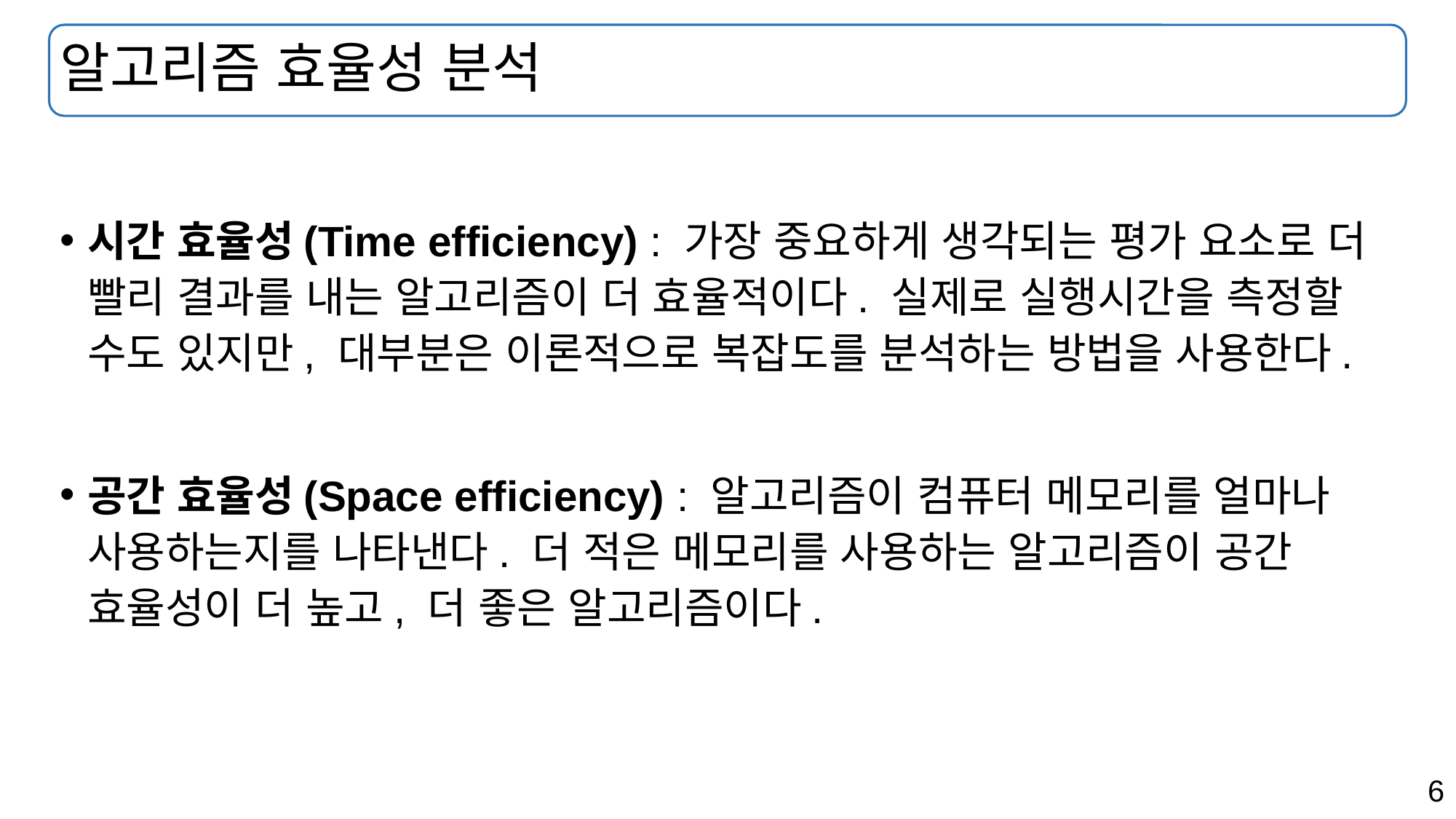

# 알고리즘 효율성 분석

시간 효율성(Time efficiency) : 가장 중요하게 생각되는 평가 요소로 더 빨리 결과를 내는 알고리즘이 더 효율적이다. 실제로 실행시간을 측정할 수도 있지만, 대부분은 이론적으로 복잡도를 분석하는 방법을 사용한다.

공간 효율성(Space efficiency) : 알고리즘이 컴퓨터 메모리를 얼마나 사용하는지를 나타낸다. 더 적은 메모리를 사용하는 알고리즘이 공간 효율성이 더 높고, 더 좋은 알고리즘이다.